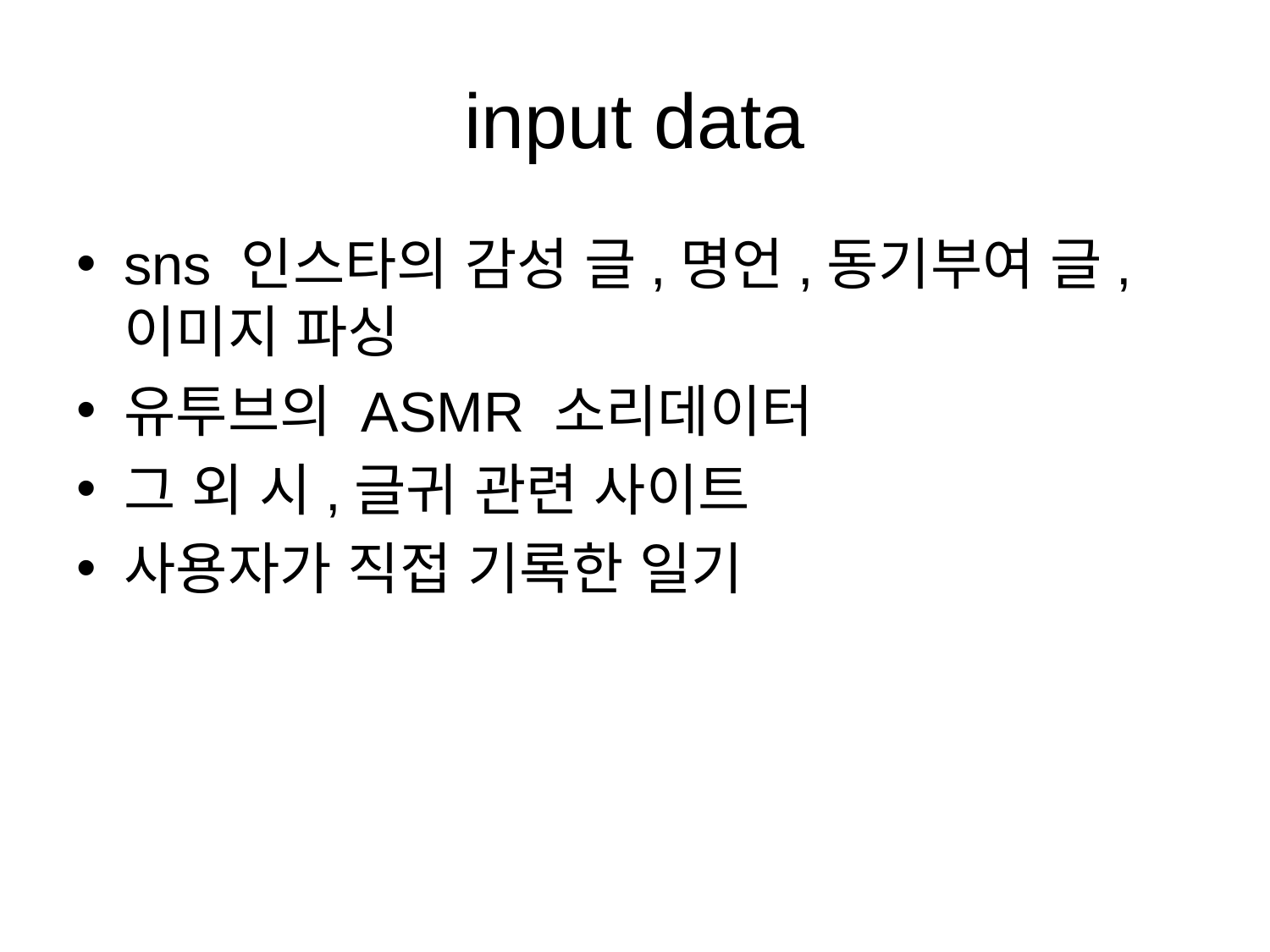

# input data
sns 인스타의 감성 글,명언,동기부여 글,이미지 파싱
유투브의 ASMR 소리데이터
그 외 시,글귀 관련 사이트
사용자가 직접 기록한 일기